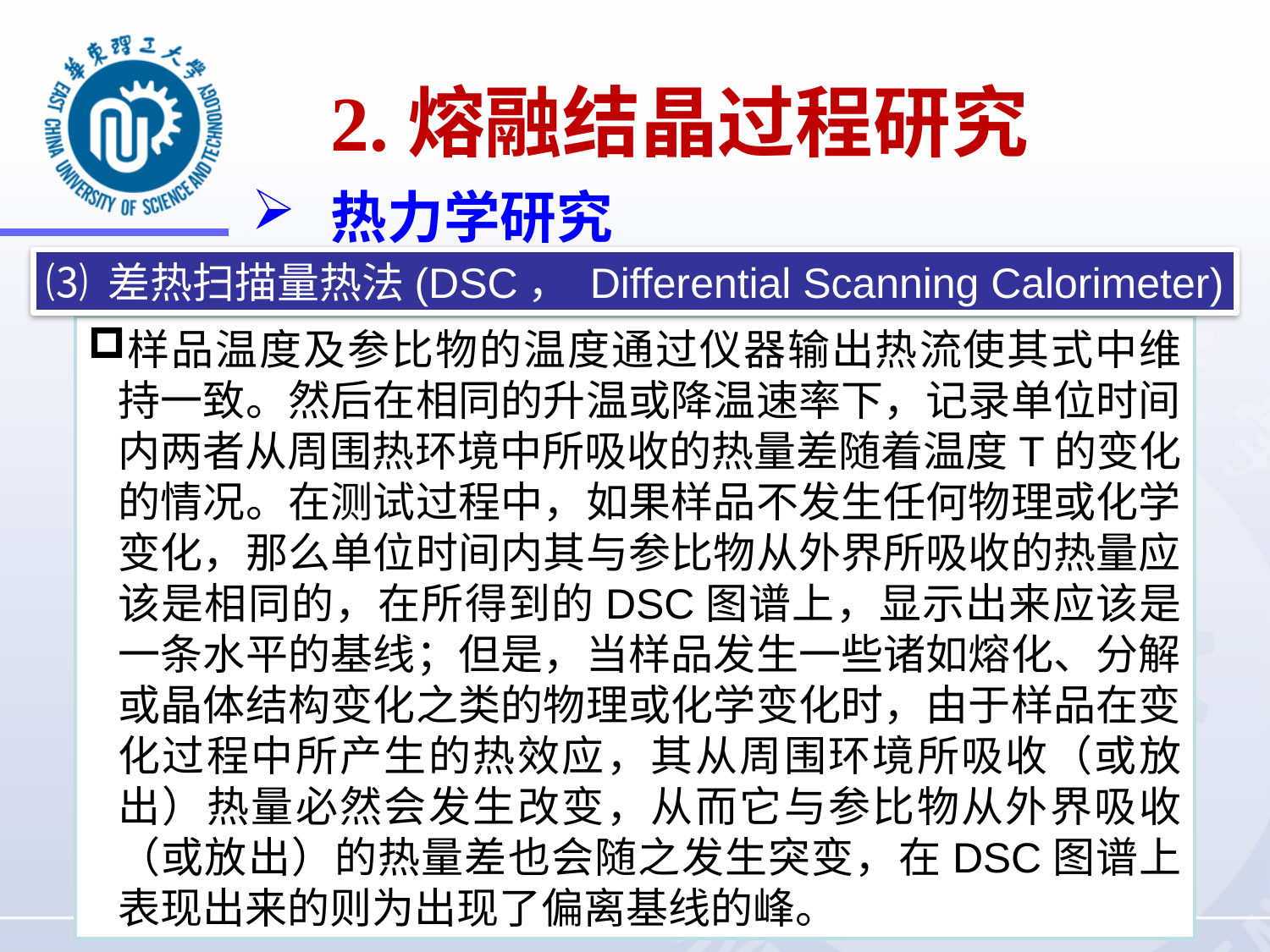

2.熔融结晶过程研究
热力学研究
⑶ 差热扫描量热法(DSC， Differential Scanning Calorimeter)
样品温度及参比物的温度通过仪器输出热流使其式中维持一致。然后在相同的升温或降温速率下，记录单位时间内两者从周围热环境中所吸收的热量差随着温度T的变化的情况。在测试过程中，如果样品不发生任何物理或化学变化，那么单位时间内其与参比物从外界所吸收的热量应该是相同的，在所得到的DSC图谱上，显示出来应该是一条水平的基线；但是，当样品发生一些诸如熔化、分解或晶体结构变化之类的物理或化学变化时，由于样品在变化过程中所产生的热效应，其从周围环境所吸收（或放出）热量必然会发生改变，从而它与参比物从外界吸收（或放出）的热量差也会随之发生突变，在DSC图谱上表现出来的则为出现了偏离基线的峰。